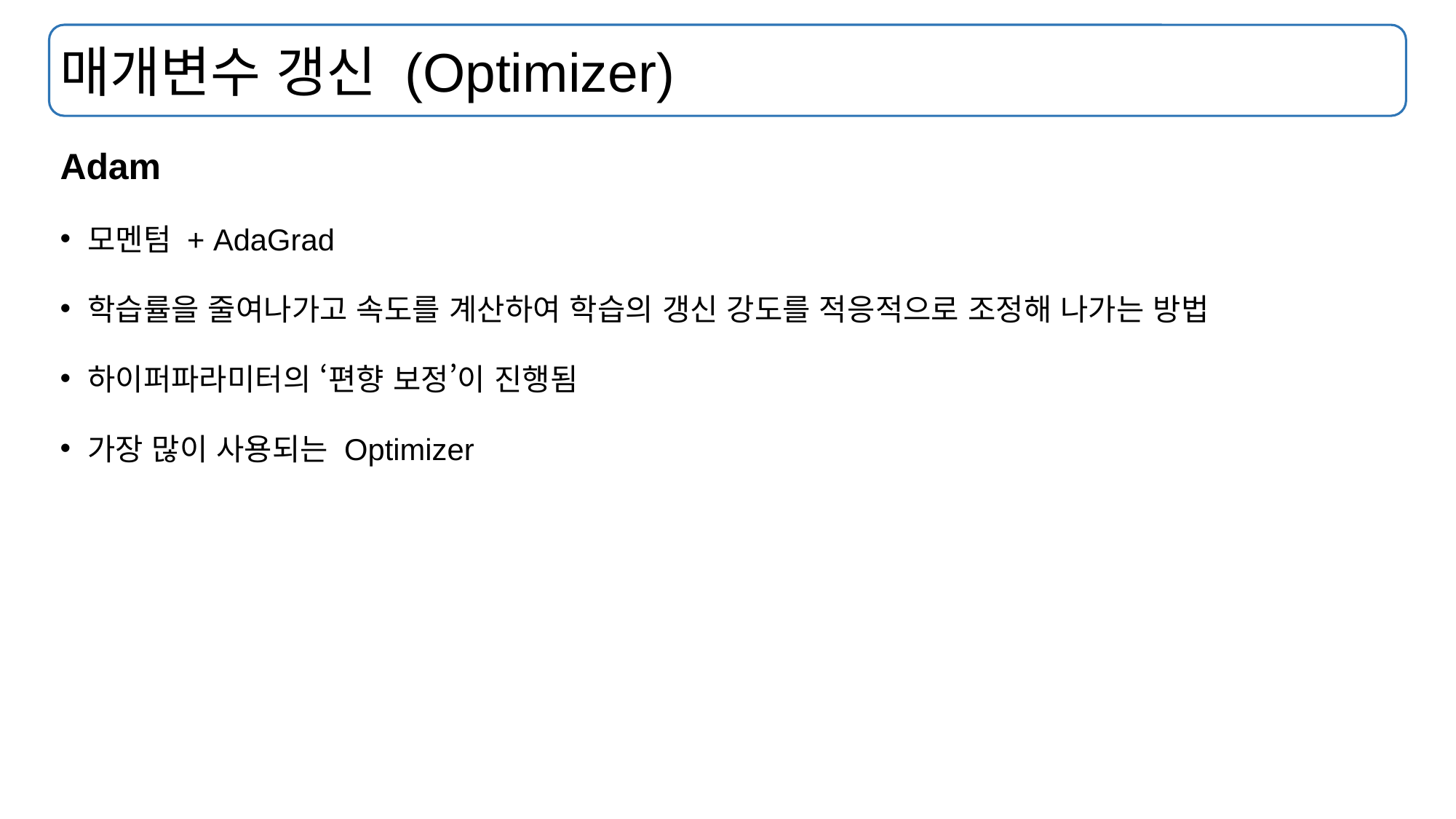

# 매개변수 갱신 (Optimizer)
Adam
모멘텀 + AdaGrad
학습률을 줄여나가고 속도를 계산하여 학습의 갱신 강도를 적응적으로 조정해 나가는 방법
하이퍼파라미터의 ‘편향 보정’이 진행됨
가장 많이 사용되는 Optimizer